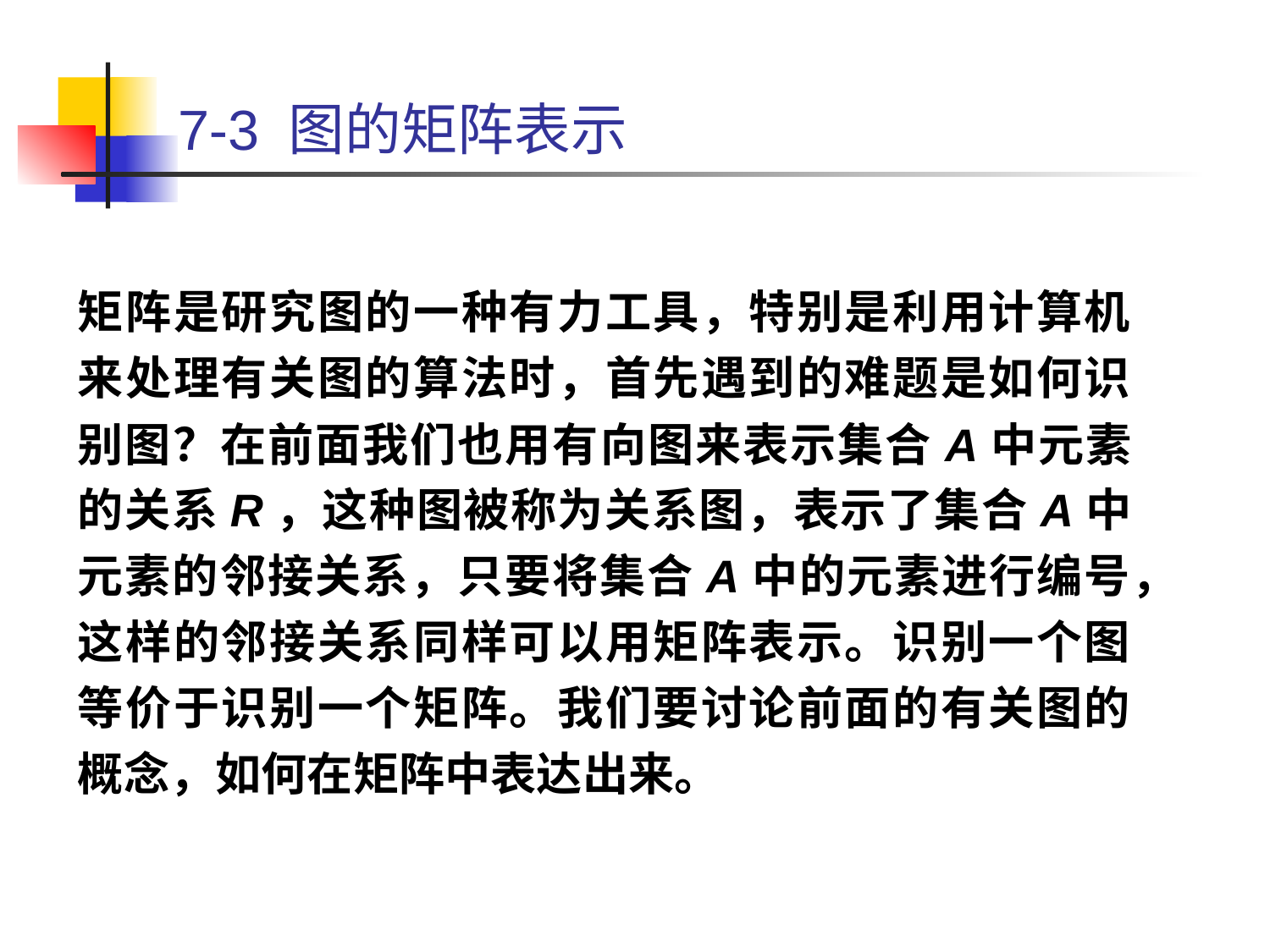

# 7-3 图的矩阵表示
矩阵是研究图的一种有力工具，特别是利用计算机来处理有关图的算法时，首先遇到的难题是如何识别图？在前面我们也用有向图来表示集合A中元素的关系R，这种图被称为关系图，表示了集合A中元素的邻接关系，只要将集合A中的元素进行编号，这样的邻接关系同样可以用矩阵表示。识别一个图等价于识别一个矩阵。我们要讨论前面的有关图的概念，如何在矩阵中表达出来。